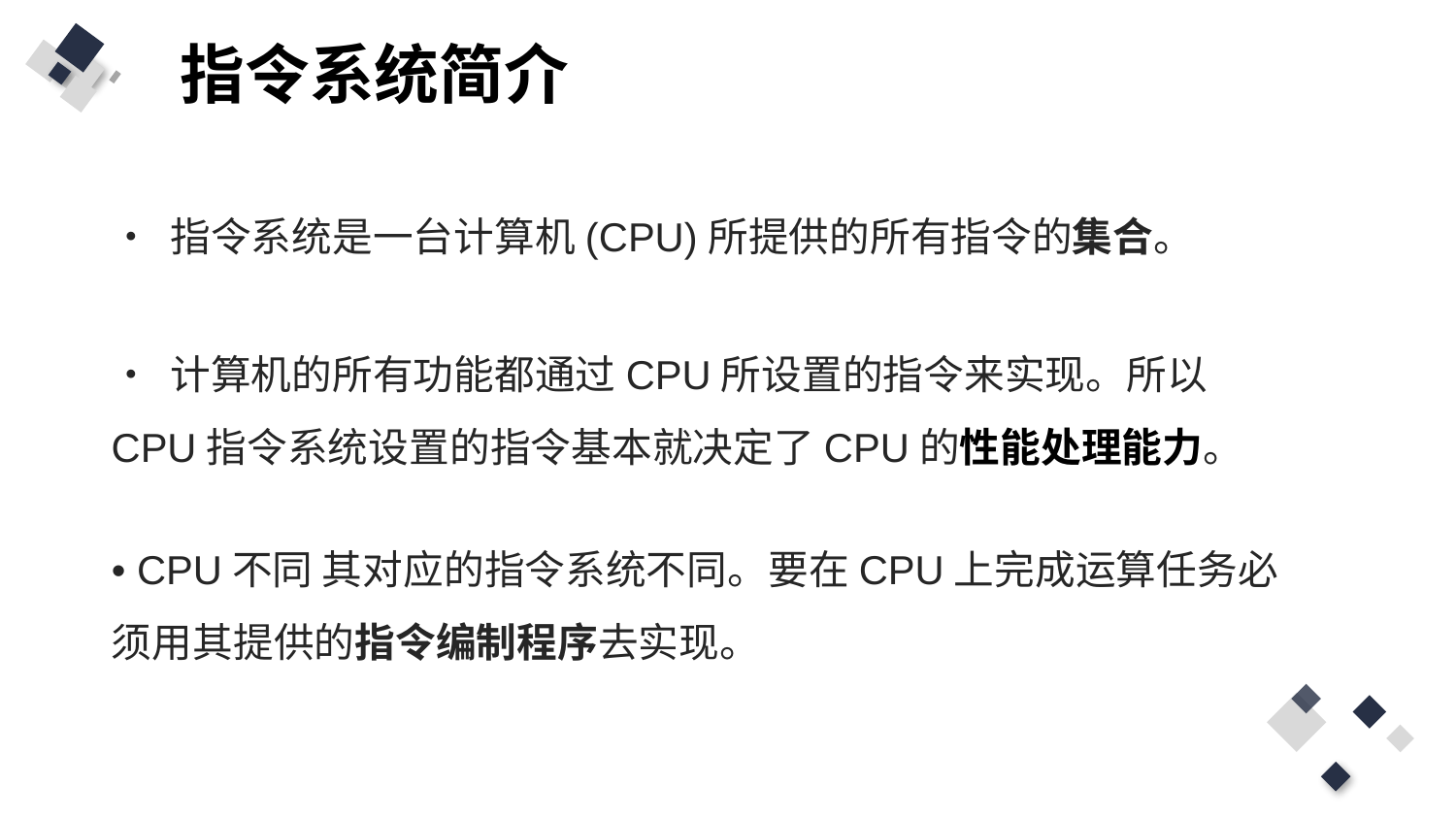

指令系统简介

• 指令系统是一台计算机(CPU)所提供的所有指令的集合。

• 计算机的所有功能都通过CPU所设置的指令来实现。所以CPU指令系统设置的指令基本就决定了CPU的性能处理能力。

• CPU不同 其对应的指令系统不同。要在CPU上完成运算任务必须用其提供的指令编制程序去实现。